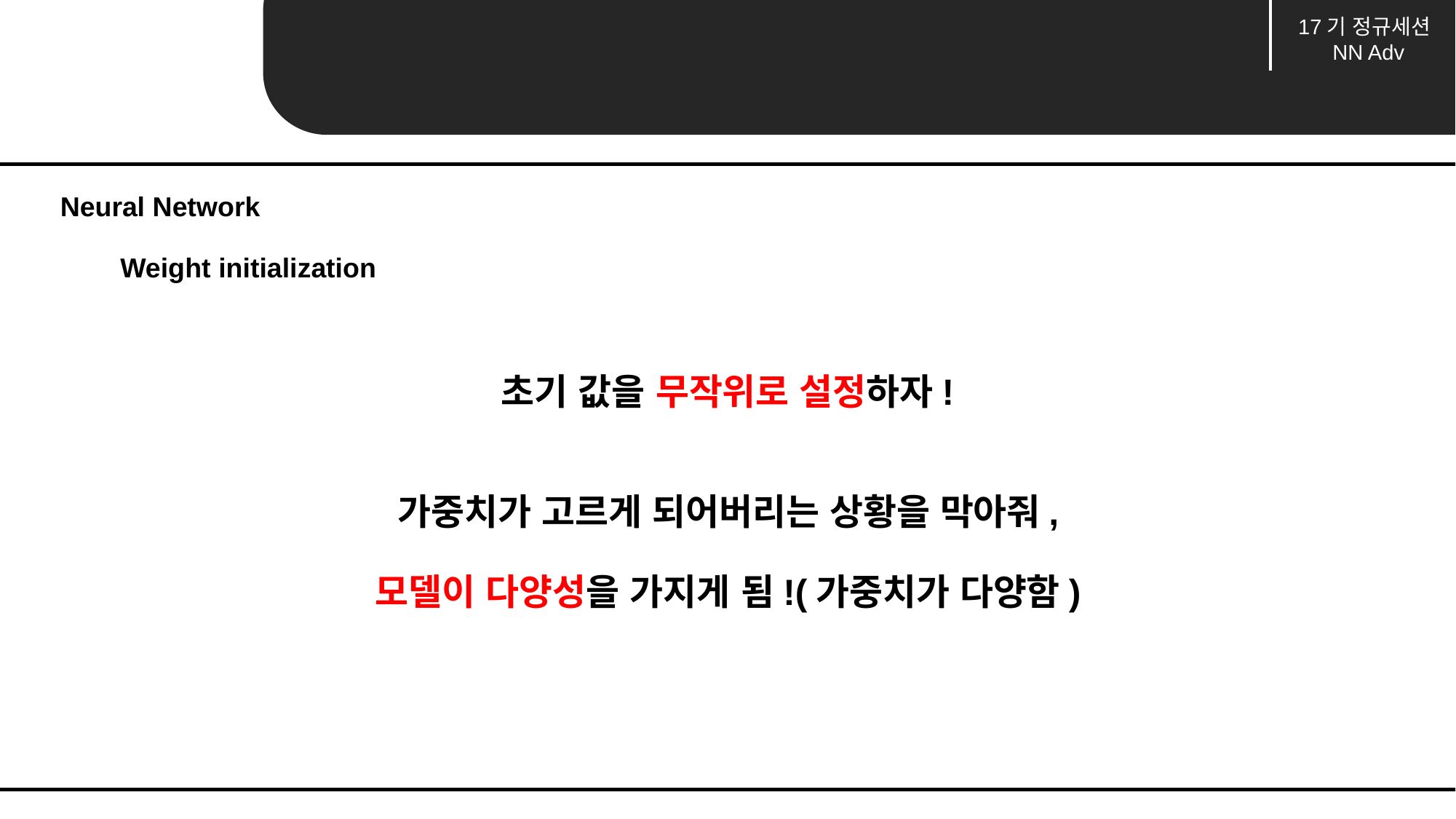

17기 정규세션
SVM
17기 정규세션
NN Adv
Unit  03 ㅣWeight initialization
Neural Network
Weight initialization
초기 값을 무작위로 설정하자!

가중치가 고르게 되어버리는 상황을 막아줘, 모델이 다양성을 가지게 됨!(가중치가 다양함)